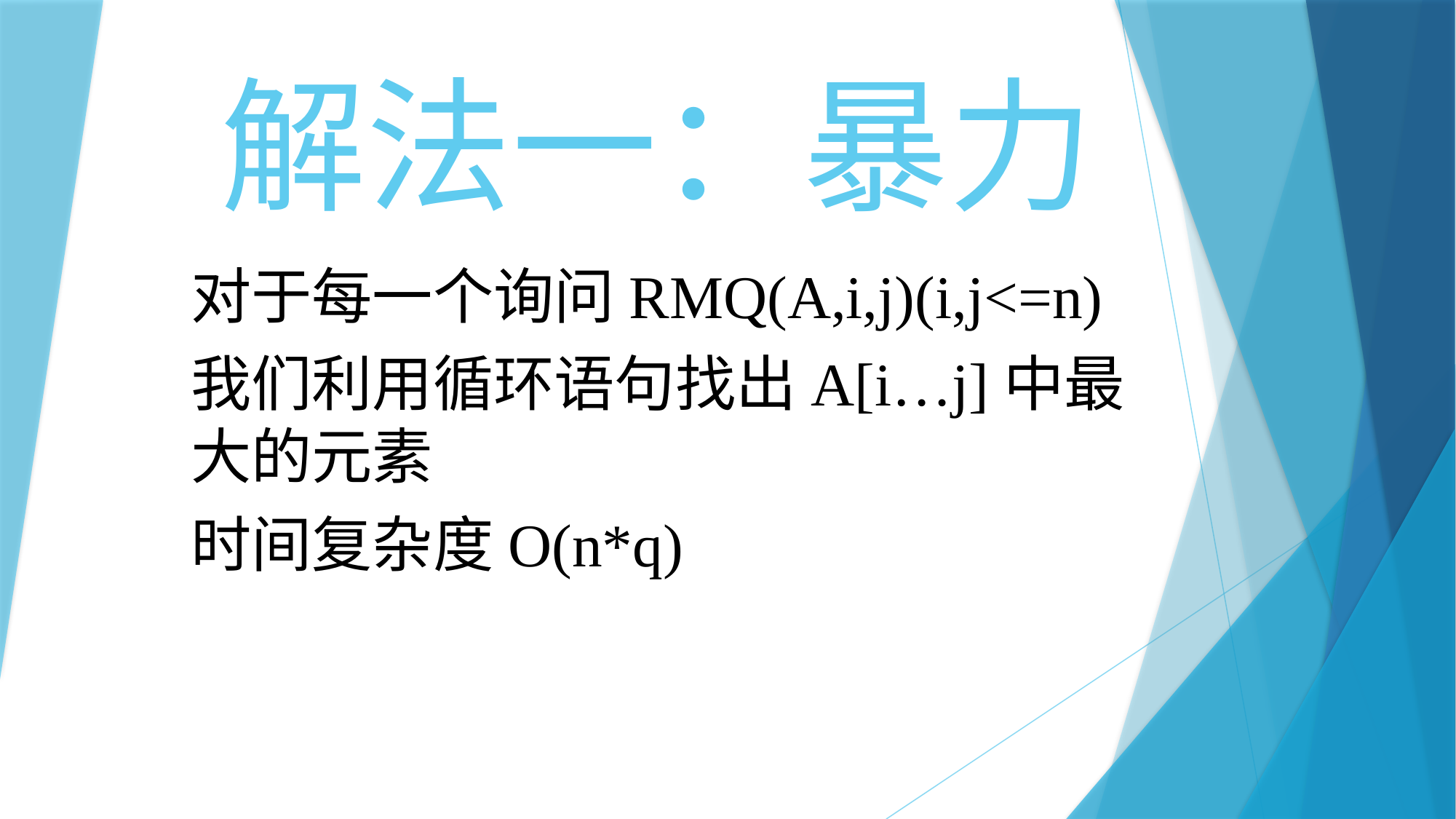

# 解法一：暴力
对于每一个询问RMQ(A,i,j)(i,j<=n)
我们利用循环语句找出A[i…j]中最大的元素
时间复杂度O(n*q)